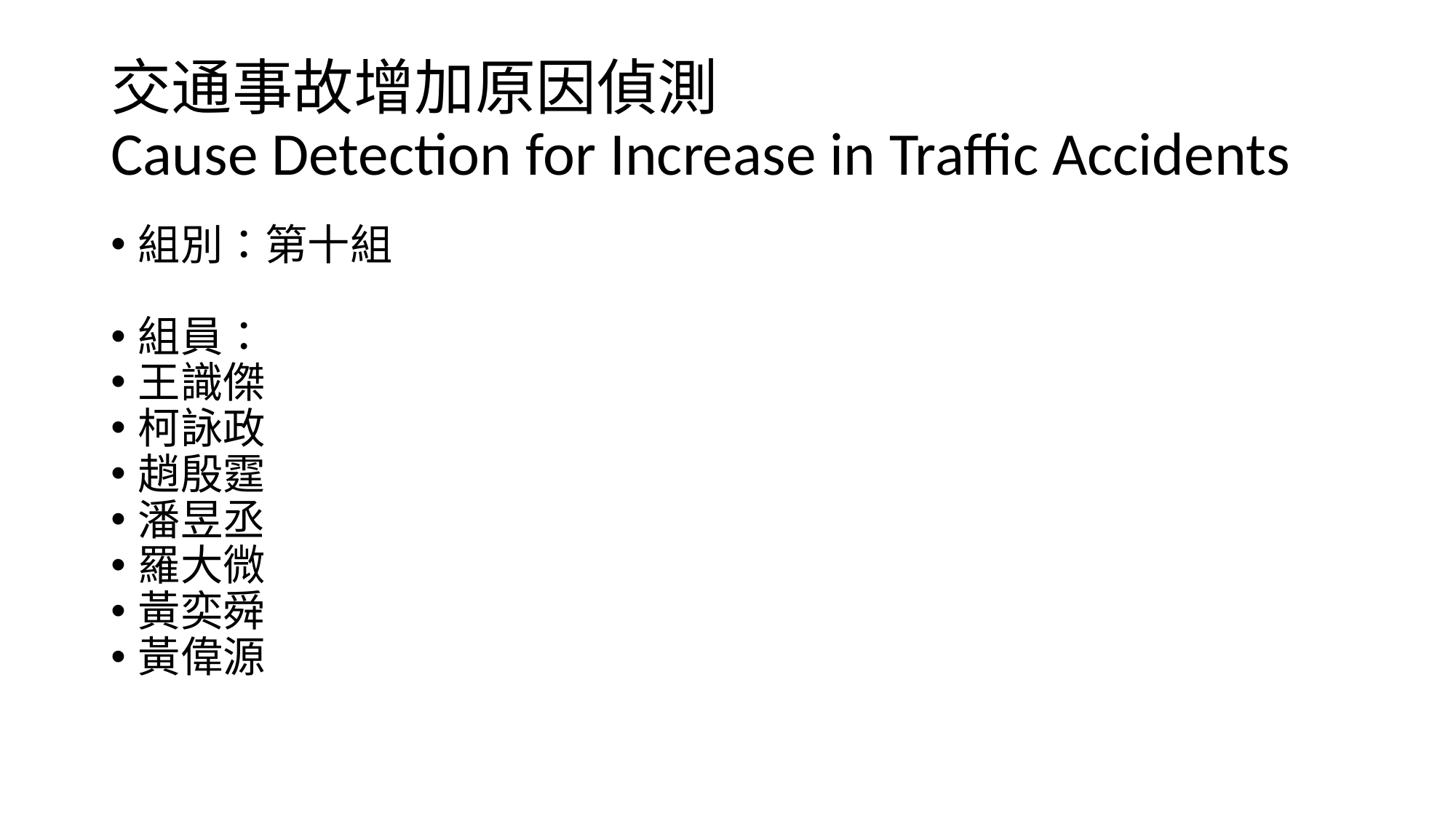

# 交通事故增加原因偵測 Cause Detection for Increase in Traffic Accidents
組別：第十組

組員：
王識傑
柯詠政
趙殷霆
潘昱丞
羅大微
黃奕舜
黃偉源